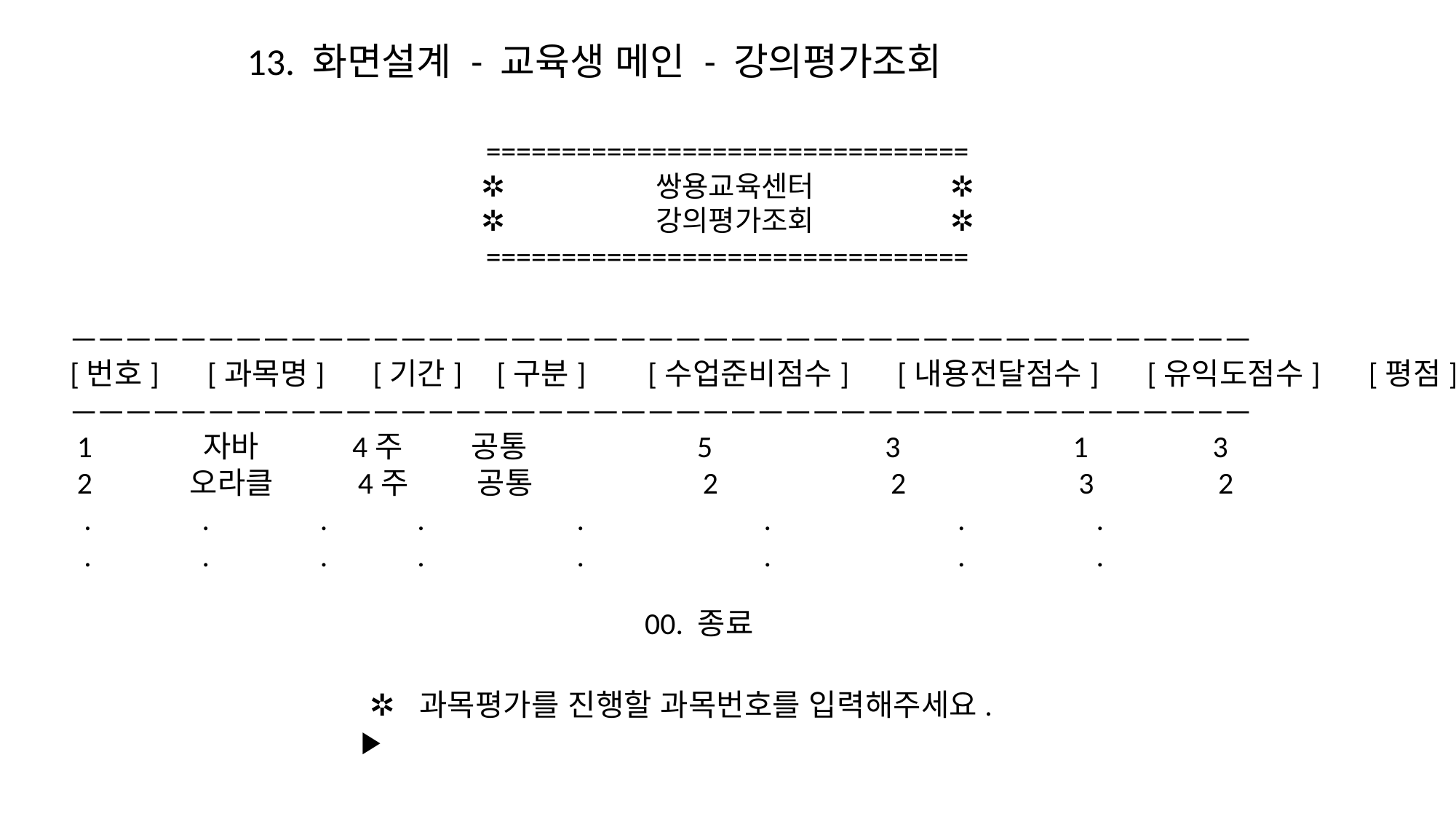

13. 화면설계 - 교육생 메인 - 강의평가조회
================================
✲                  쌍용교육센터                 ✲
✲                  강의평가조회                 ✲
================================
———————————————————————————————————————————
[번호]       [과목명]       [기간]     [구분]         [수업준비점수]       [내용전달점수]       [유익도점수]       [평점]
———————————————————————————————————————————
 1               자바          4주        공통                   5                         3                         1                  3
 2             오라클         4주        공통                   2                         2                         3                  2
  .                .                .             .                      .                          .                           .                   .
  .                .                .             .                      .                          .                           .                   .
00. 종료
 ✲  과목평가를 진행할 과목번호를 입력해주세요.
▶